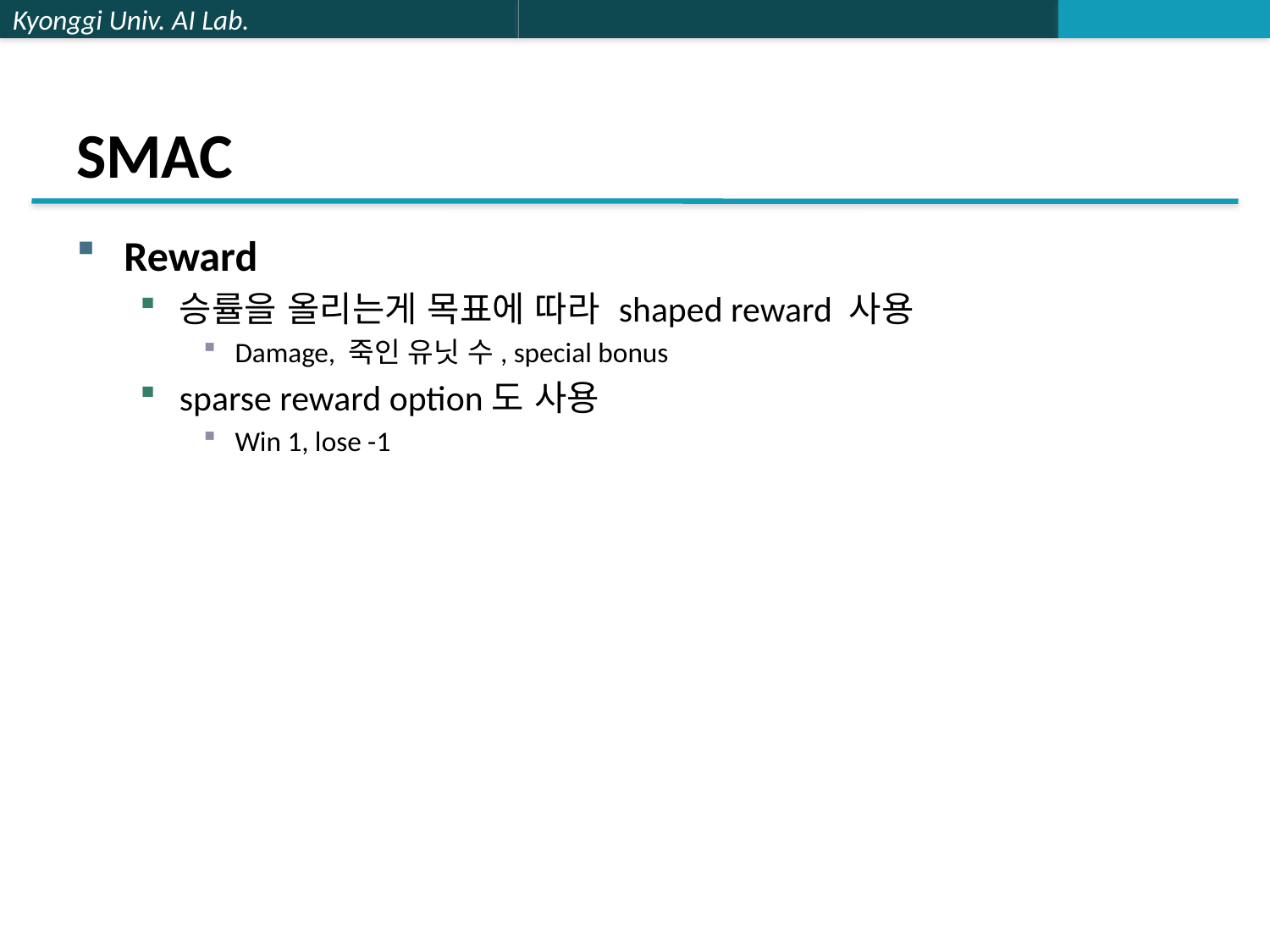

# SMAC
Reward
승률을 올리는게 목표에 따라 shaped reward 사용
Damage, 죽인 유닛 수, special bonus
sparse reward option도 사용
Win 1, lose -1